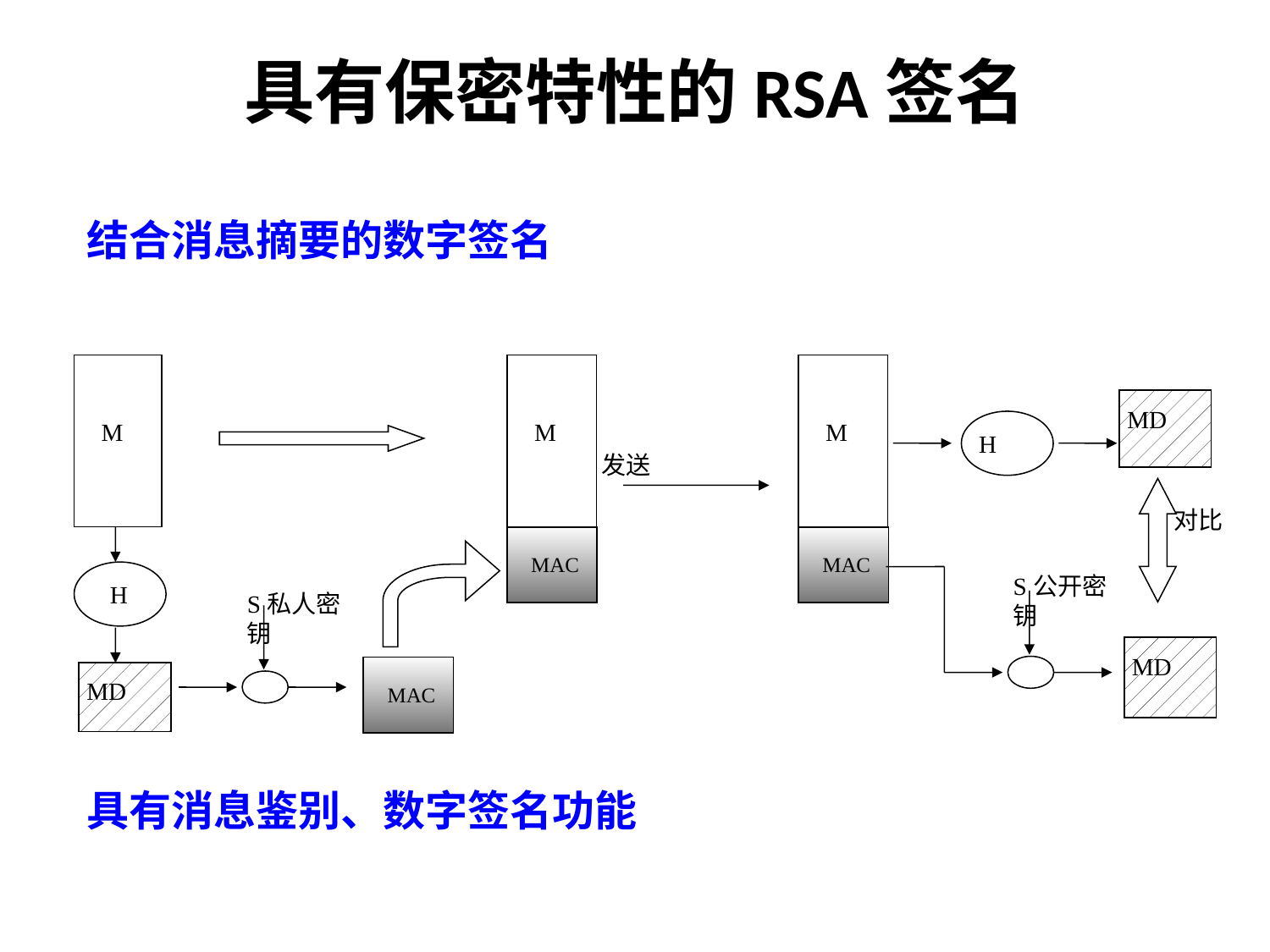

# 具有保密特性的RSA签名
结合消息摘要的数字签名

  M

  M

MAC

  M

MAC

MD

H

发送

对比

   H
S公开密钥

S私人密钥

MD

MAC

MD

具有消息鉴别、数字签名功能